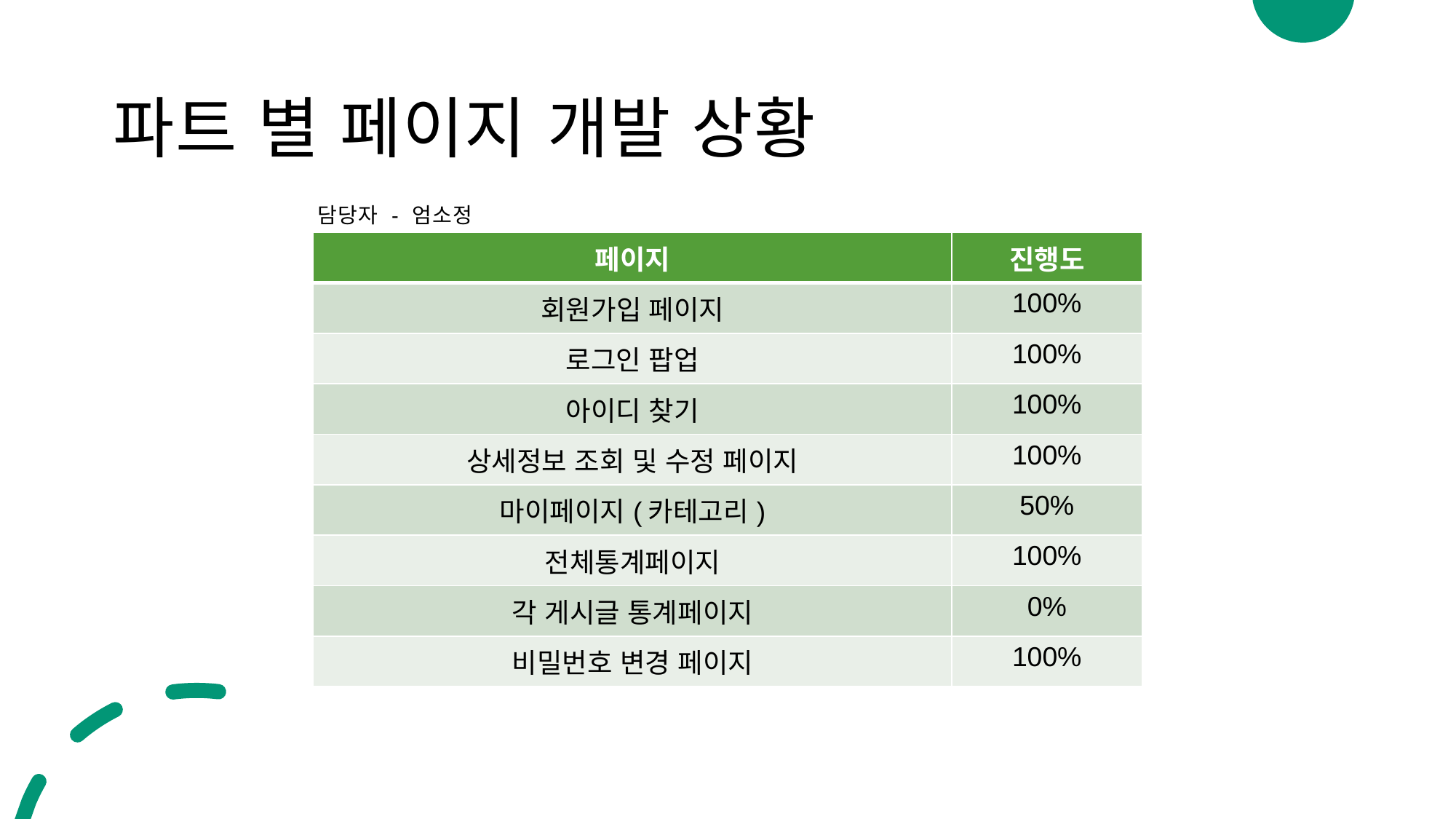

# 파트 별 페이지 개발 상황
담당자 - 엄소정
| 페이지 | 진행도 |
| --- | --- |
| 회원가입 페이지 | 100% |
| 로그인 팝업 | 100% |
| 아이디 찾기 | 100% |
| 상세정보 조회 및 수정 페이지 | 100% |
| 마이페이지(카테고리) | 50% |
| 전체통계페이지 | 100% |
| 각 게시글 통계페이지 | 0% |
| 비밀번호 변경 페이지 | 100% |